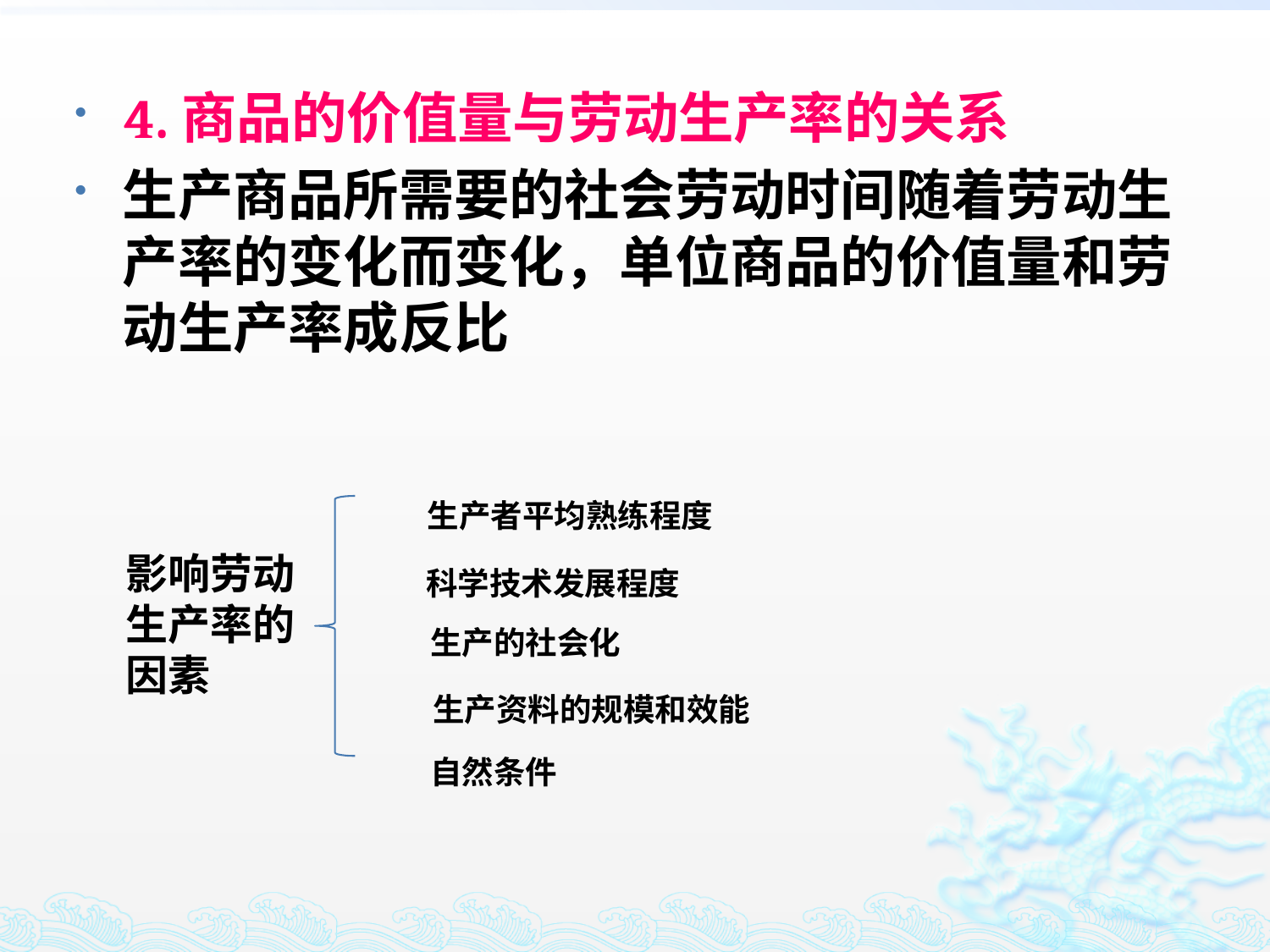

4.商品的价值量与劳动生产率的关系
生产商品所需要的社会劳动时间随着劳动生产率的变化而变化，单位商品的价值量和劳动生产率成反比
生产者平均熟练程度

影响劳动生产率的因素
科学技术发展程度
生产的社会化
生产资料的规模和效能
自然条件